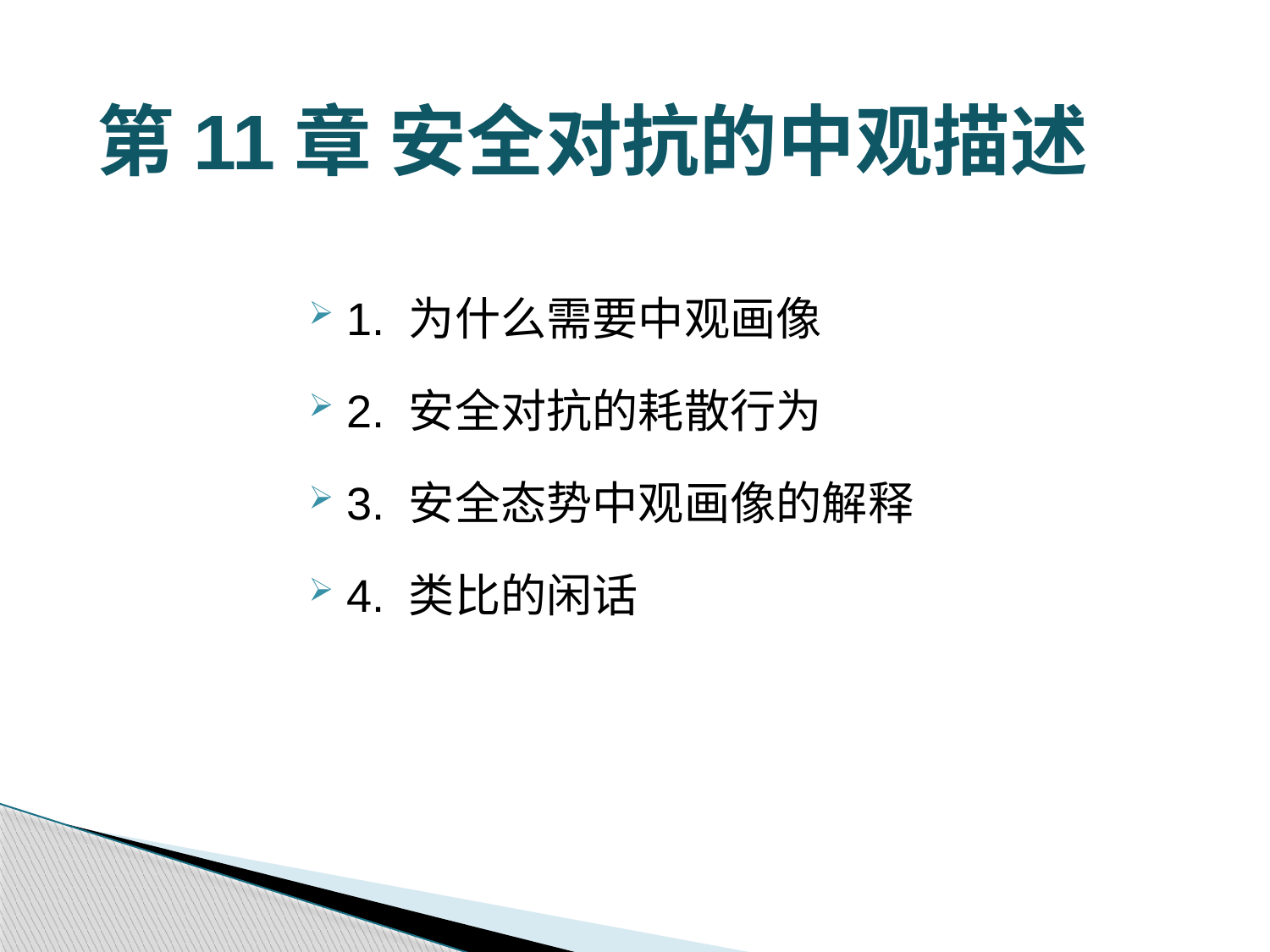

第11章 安全对抗的中观描述
1. 为什么需要中观画像
2. 安全对抗的耗散行为
3. 安全态势中观画像的解释
4. 类比的闲话